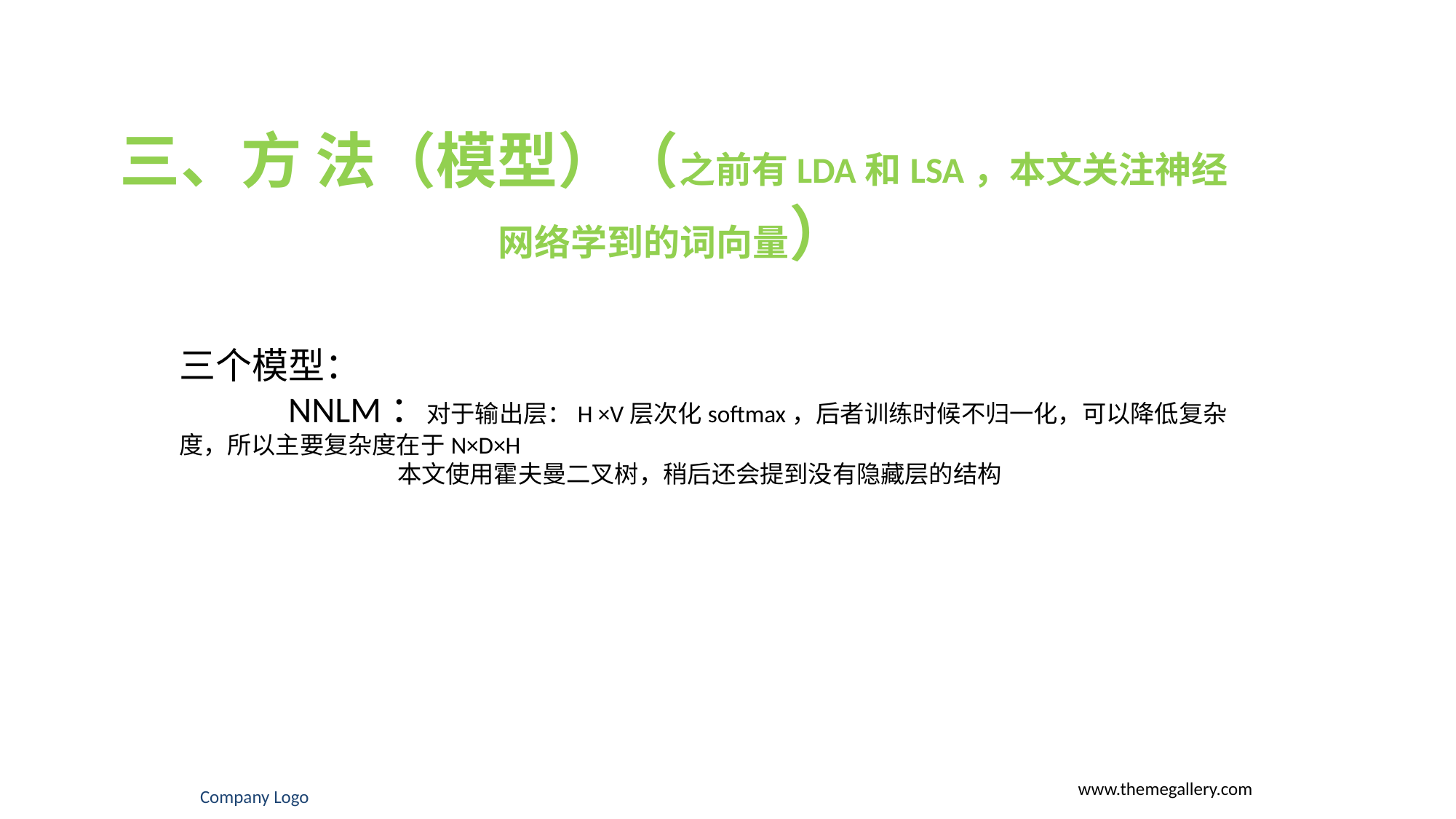

三、方 法（模型）（之前有LDA和LSA，本文关注神经网络学到的词向量）
三个模型：
	NNLM：对于输出层：H ×V层次化softmax，后者训练时候不归一化，可以降低复杂度，所以主要复杂度在于N×D×H
		本文使用霍夫曼二叉树，稍后还会提到没有隐藏层的结构
Company Logo
www.themegallery.com